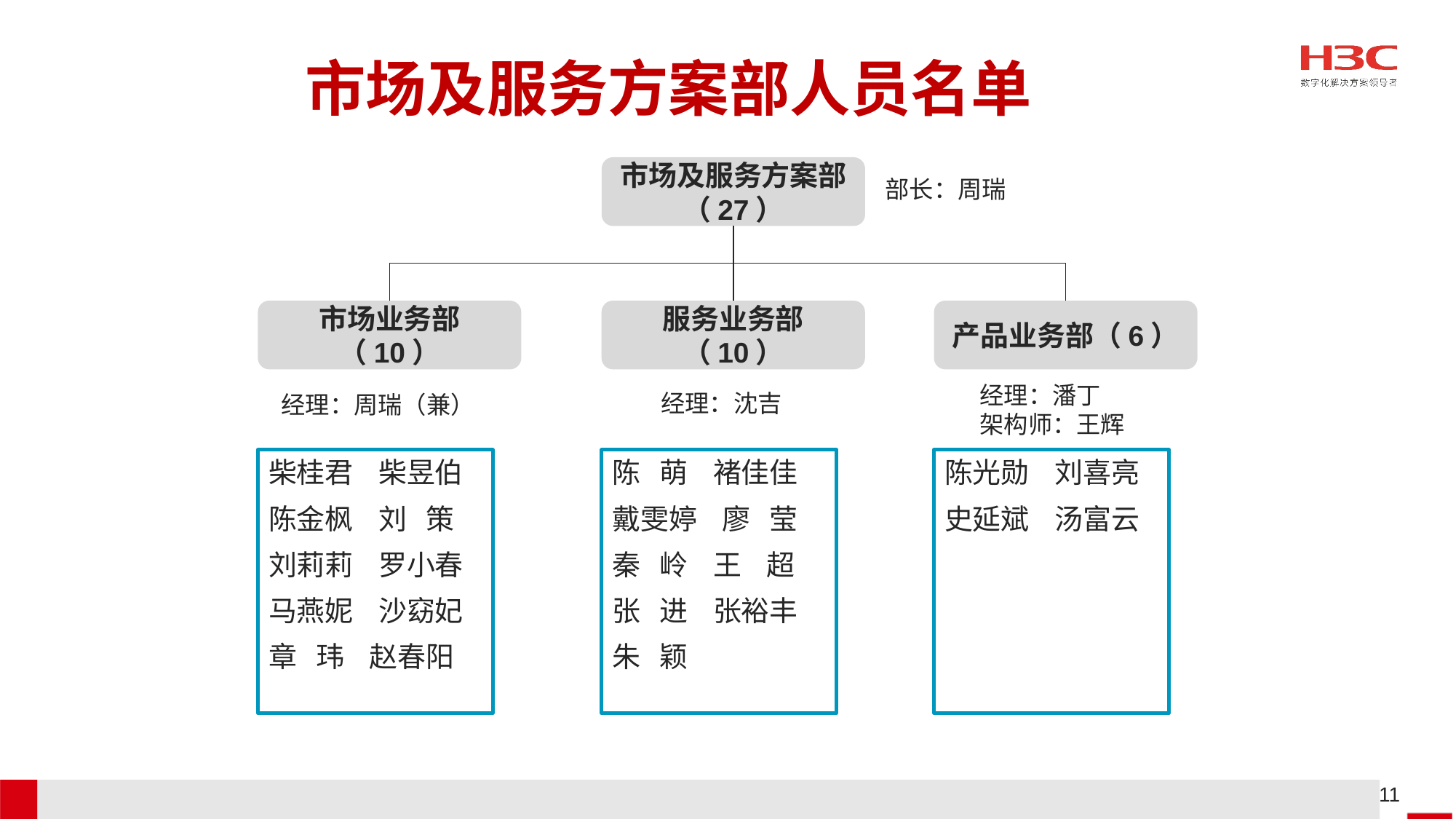

# 市场及服务方案部人员名单
市场及服务方案部（27）
部长：周瑞
市场业务部（10）
服务业务部（10）
产品业务部（6）
经理：潘丁
架构师：王辉
经理：沈吉
经理：周瑞（兼）
陈   萌    褚佳佳
戴雯婷    廖   莹
秦   岭    王    超
张   进    张裕丰
朱   颖
陈光勋    刘喜亮
史延斌    汤富云
柴桂君    柴昱伯
陈金枫    刘   策
刘莉莉    罗小春
马燕妮    沙窈妃
章   玮    赵春阳